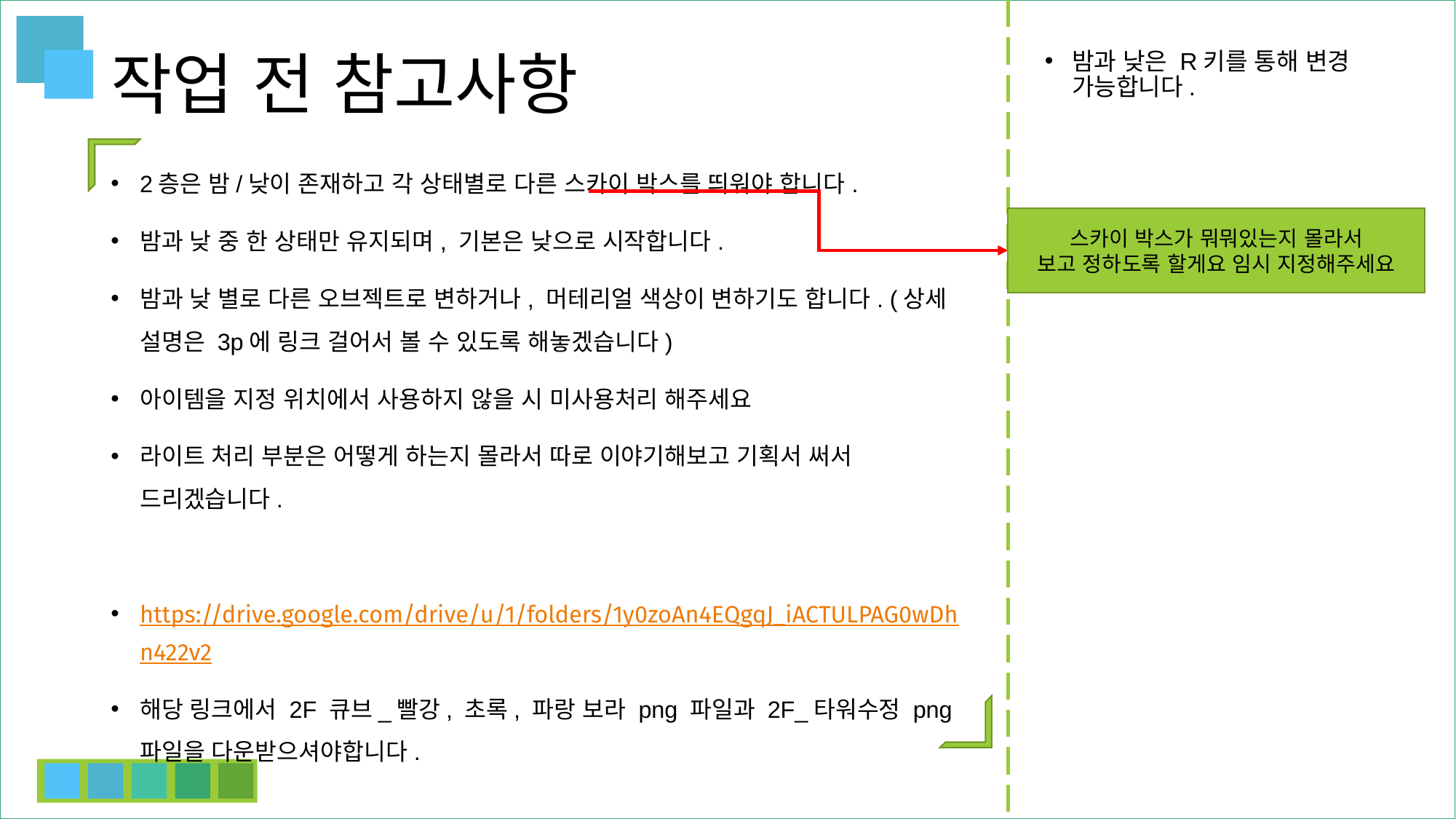

# 작업 전 참고사항
밤과 낮은 R키를 통해 변경 가능합니다.
2층은 밤/낮이 존재하고 각 상태별로 다른 스카이 박스를 띄워야 합니다.
밤과 낮 중 한 상태만 유지되며, 기본은 낮으로 시작합니다.
밤과 낮 별로 다른 오브젝트로 변하거나, 머테리얼 색상이 변하기도 합니다. (상세 설명은 3p에 링크 걸어서 볼 수 있도록 해놓겠습니다)
아이템을 지정 위치에서 사용하지 않을 시 미사용처리 해주세요
라이트 처리 부분은 어떻게 하는지 몰라서 따로 이야기해보고 기획서 써서 드리겠습니다.

https://drive.google.com/drive/u/1/folders/1y0zoAn4EQgqJ_iACTULPAG0wDhn422v2
해당 링크에서 2F 큐브_빨강, 초록, 파랑 보라 png 파일과 2F_타워수정 png파일을 다운받으셔야합니다.
스카이 박스가 뭐뭐있는지 몰라서
보고 정하도록 할게요 임시 지정해주세요